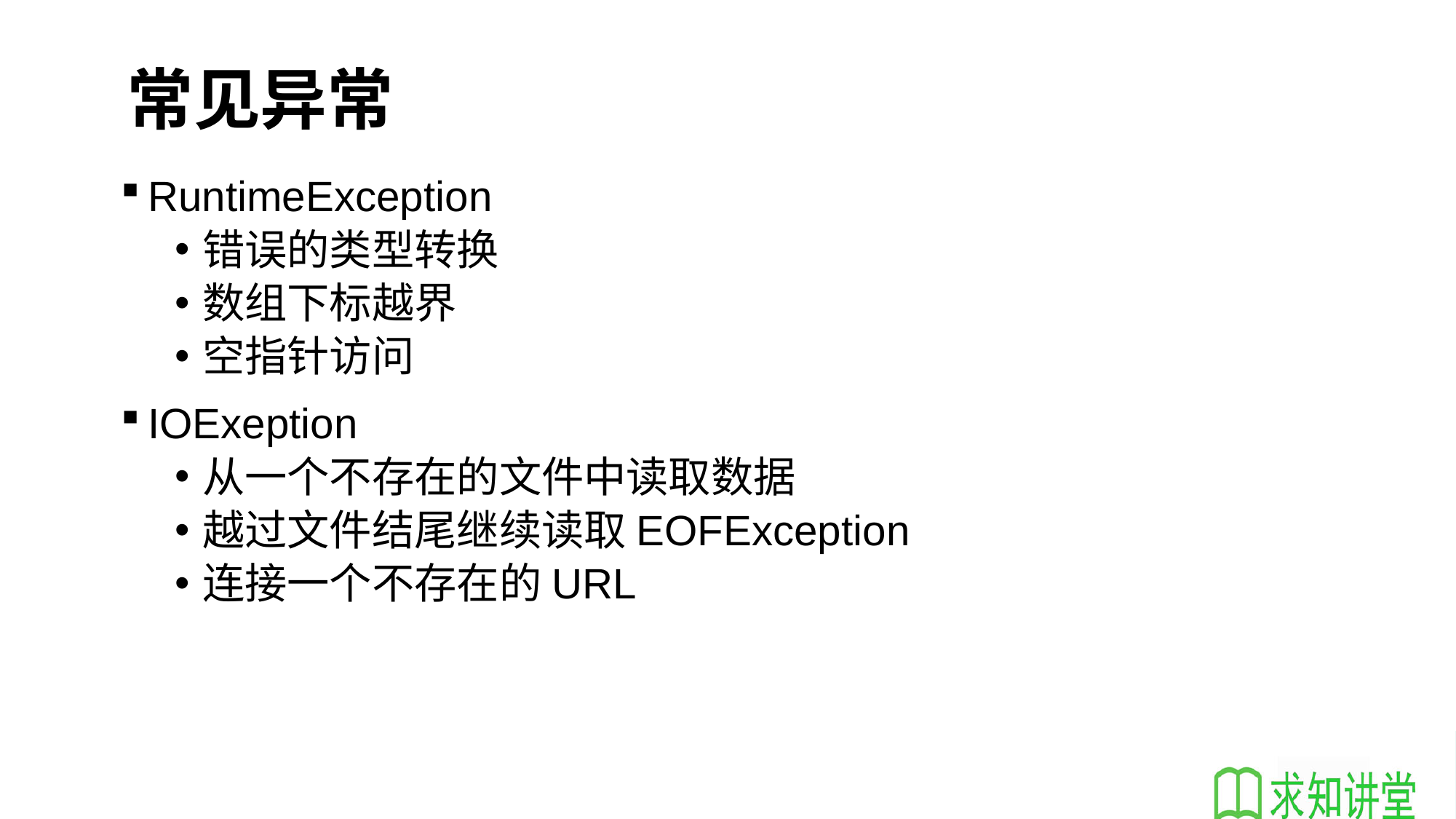

# 常见异常
RuntimeException
错误的类型转换
数组下标越界
空指针访问
IOExeption
从一个不存在的文件中读取数据
越过文件结尾继续读取EOFException
连接一个不存在的URL